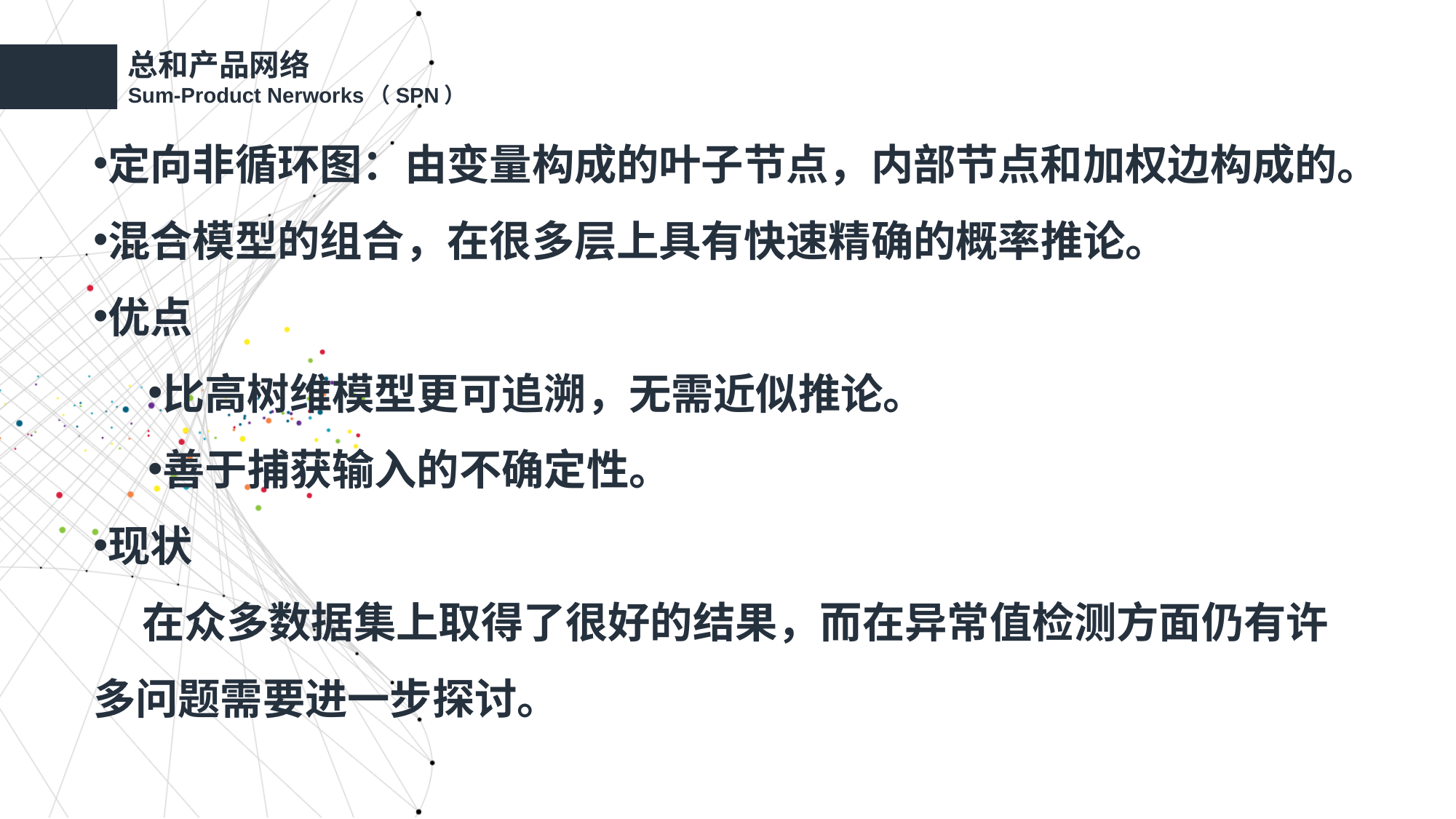

总和产品网络
Sum-Product Nerworks（SPN）

定向非循环图：由变量构成的叶子节点，内部节点和加权边构成的。
混合模型的组合，在很多层上具有快速精确的概率推论。
优点
比高树维模型更可追溯，无需近似推论。
善于捕获输入的不确定性。
现状
    在众多数据集上取得了很好的结果，而在异常值检测方面仍有许多问题需要进一步探讨。